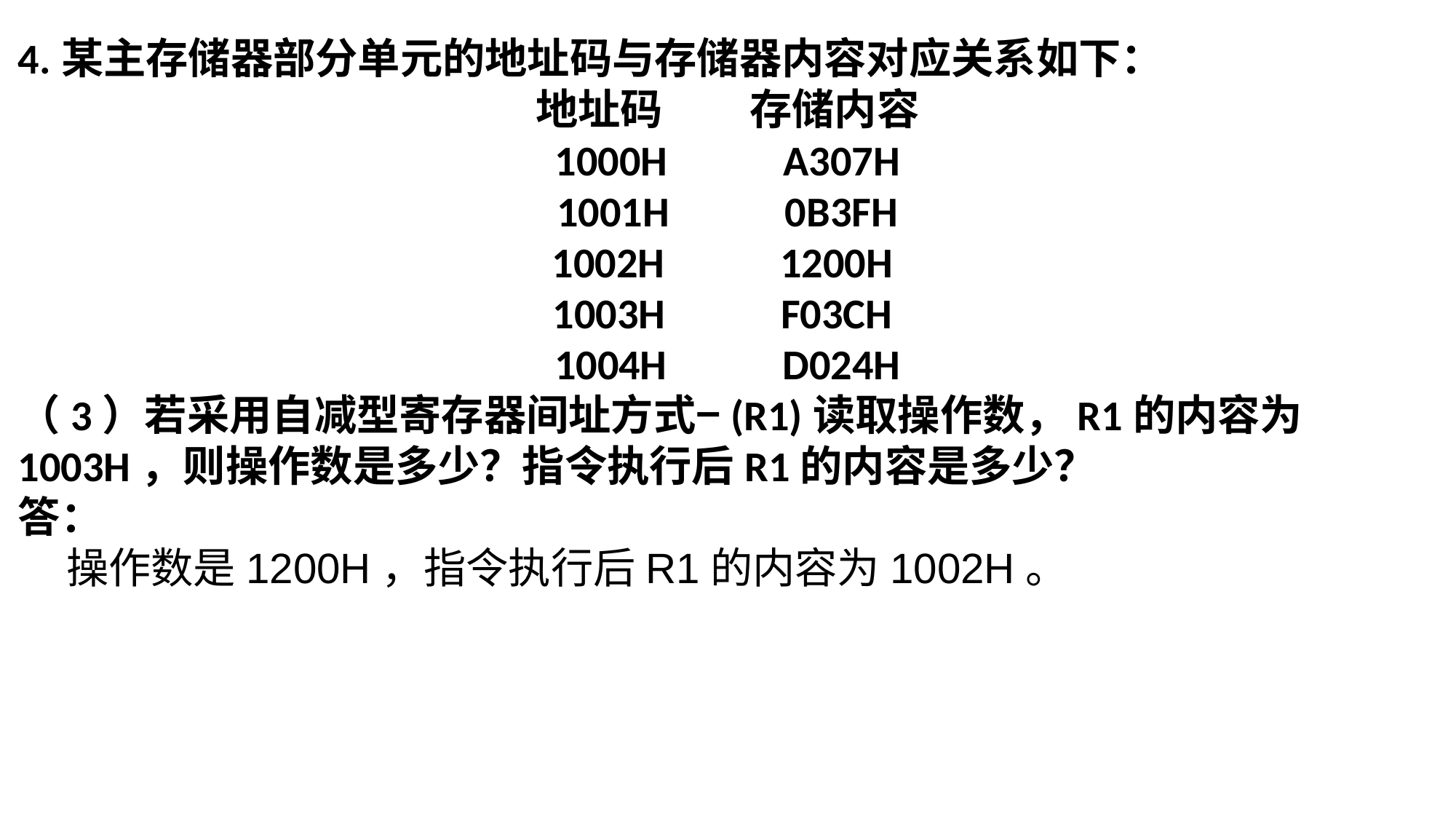

4.某主存储器部分单元的地址码与存储器内容对应关系如下：
地址码         存储内容
1000H            A307H
1001H            0B3FH
1002H            1200H
1003H            F03CH
1004H            D024H
（3）若采用自减型寄存器间址方式−(R1)读取操作数，R1的内容为1003H，则操作数是多少？指令执行后R1的内容是多少？
答：
    操作数是1200H，指令执行后R1的内容为1002H。